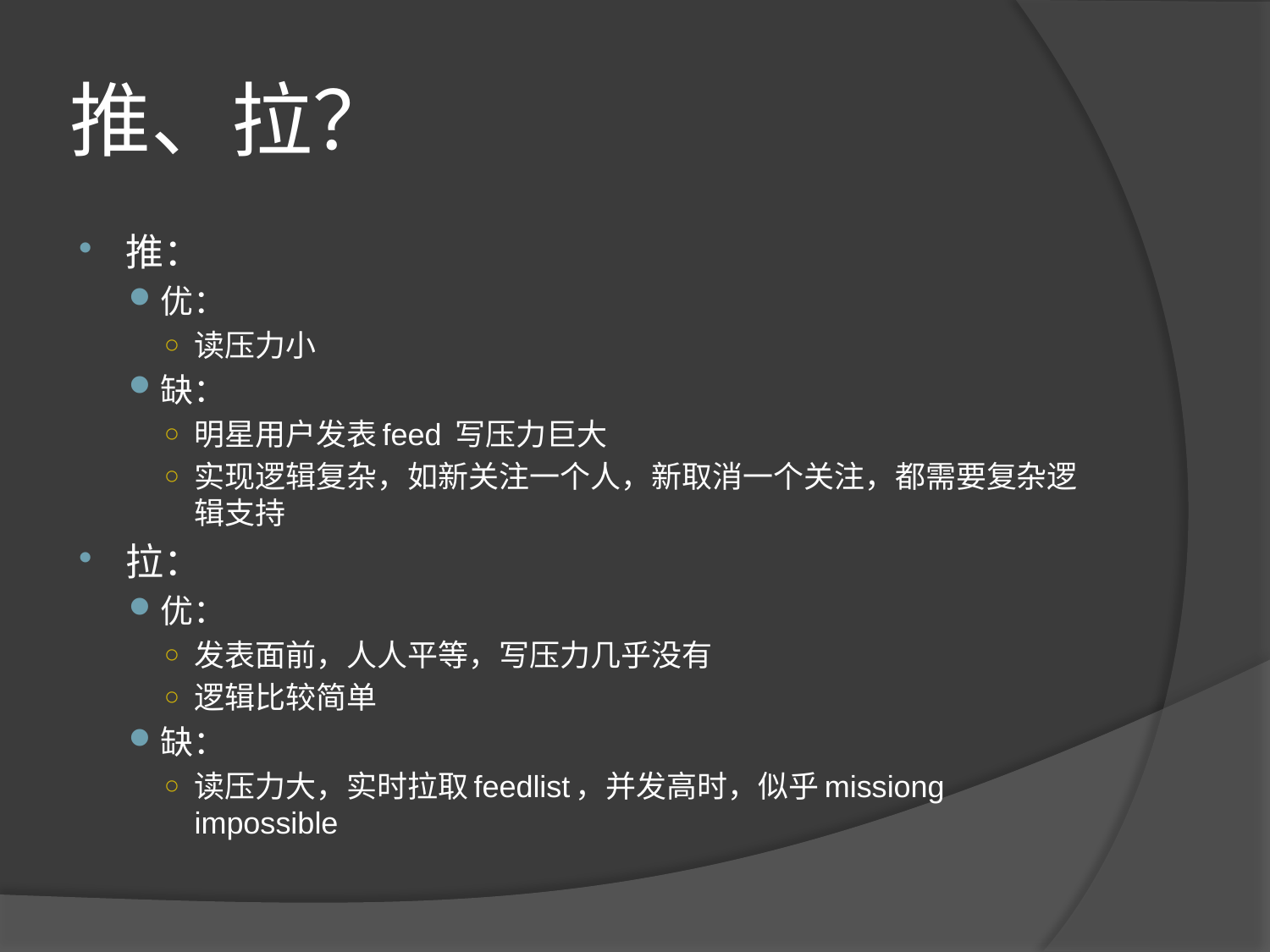

# 推、拉？
推：
优：
读压力小
缺：
明星用户发表feed 写压力巨大
实现逻辑复杂，如新关注一个人，新取消一个关注，都需要复杂逻辑支持
拉：
优：
发表面前，人人平等，写压力几乎没有
逻辑比较简单
缺：
读压力大，实时拉取feedlist，并发高时，似乎missiong impossible